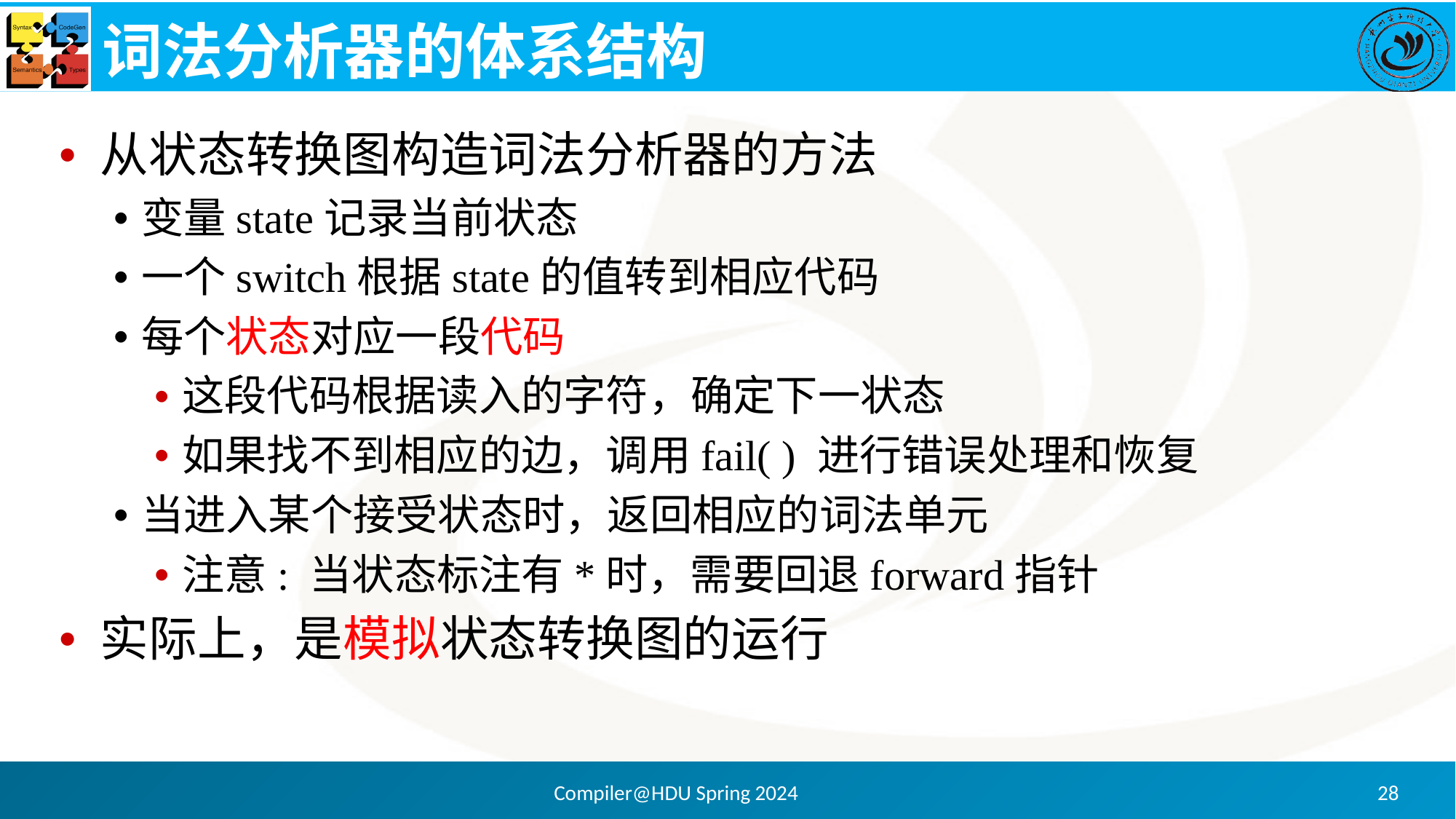

# 词法分析器的体系结构
从状态转换图构造词法分析器的方法
变量state记录当前状态
一个switch根据state的值转到相应代码
每个状态对应一段代码
这段代码根据读入的字符，确定下一状态
如果找不到相应的边，调用fail( ) 进行错误处理和恢复
当进入某个接受状态时，返回相应的词法单元
注意: 当状态标注有*时，需要回退forward指针
实际上，是模拟状态转换图的运行
Compiler@HDU Spring 2024
28